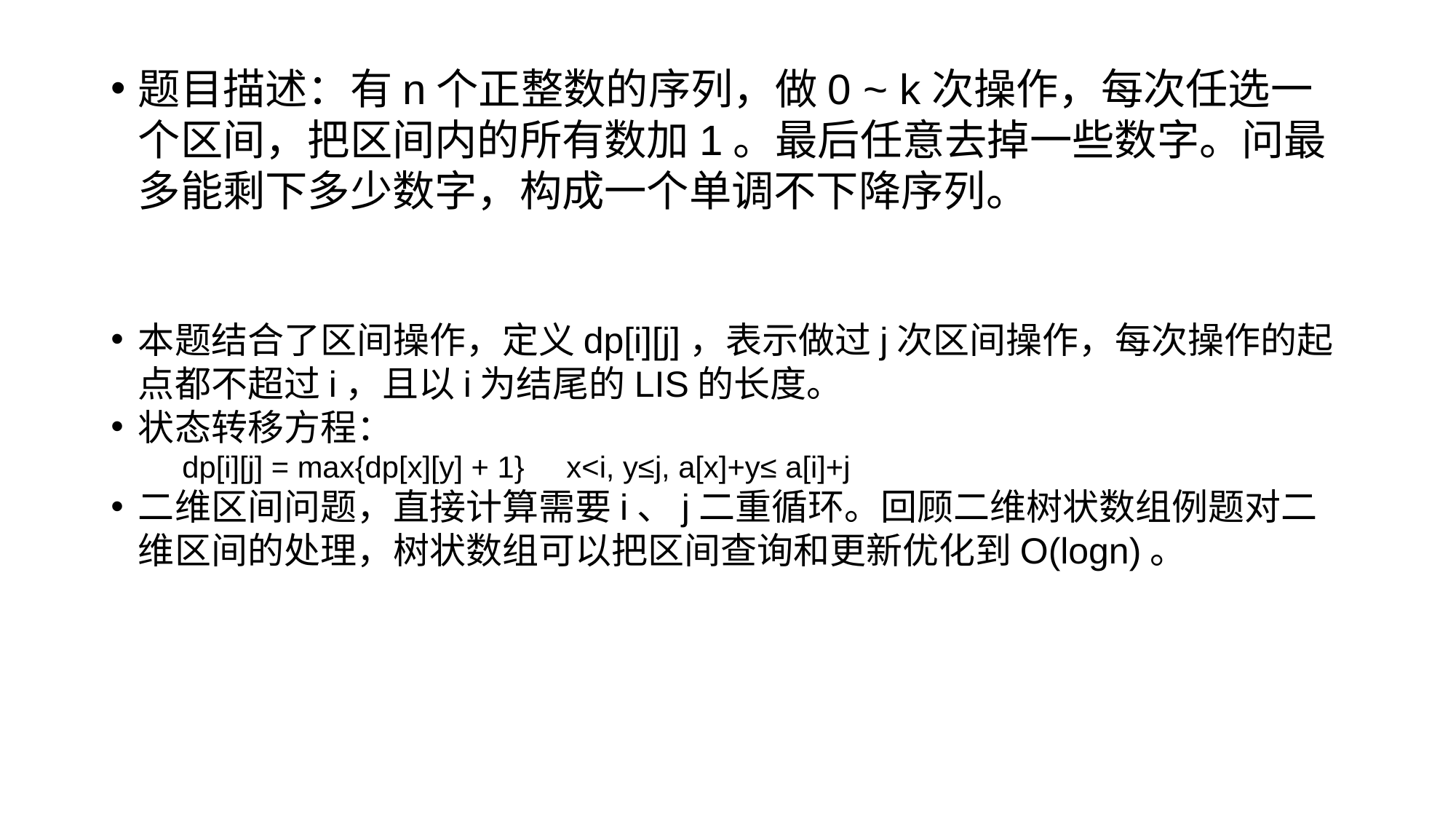

题目描述：有n个正整数的序列，做0 ~ k次操作，每次任选一个区间，把区间内的所有数加1。最后任意去掉一些数字。问最多能剩下多少数字，构成一个单调不下降序列。

本题结合了区间操作，定义dp[i][j]，表示做过j次区间操作，每次操作的起点都不超过i，且以i为结尾的LIS的长度。
状态转移方程：
  dp[i][j] = max{dp[x][y] + 1}     x<i, y≤j, a[x]+y≤ a[i]+j
二维区间问题，直接计算需要i、j二重循环。回顾二维树状数组例题对二维区间的处理，树状数组可以把区间查询和更新优化到O(logn)。